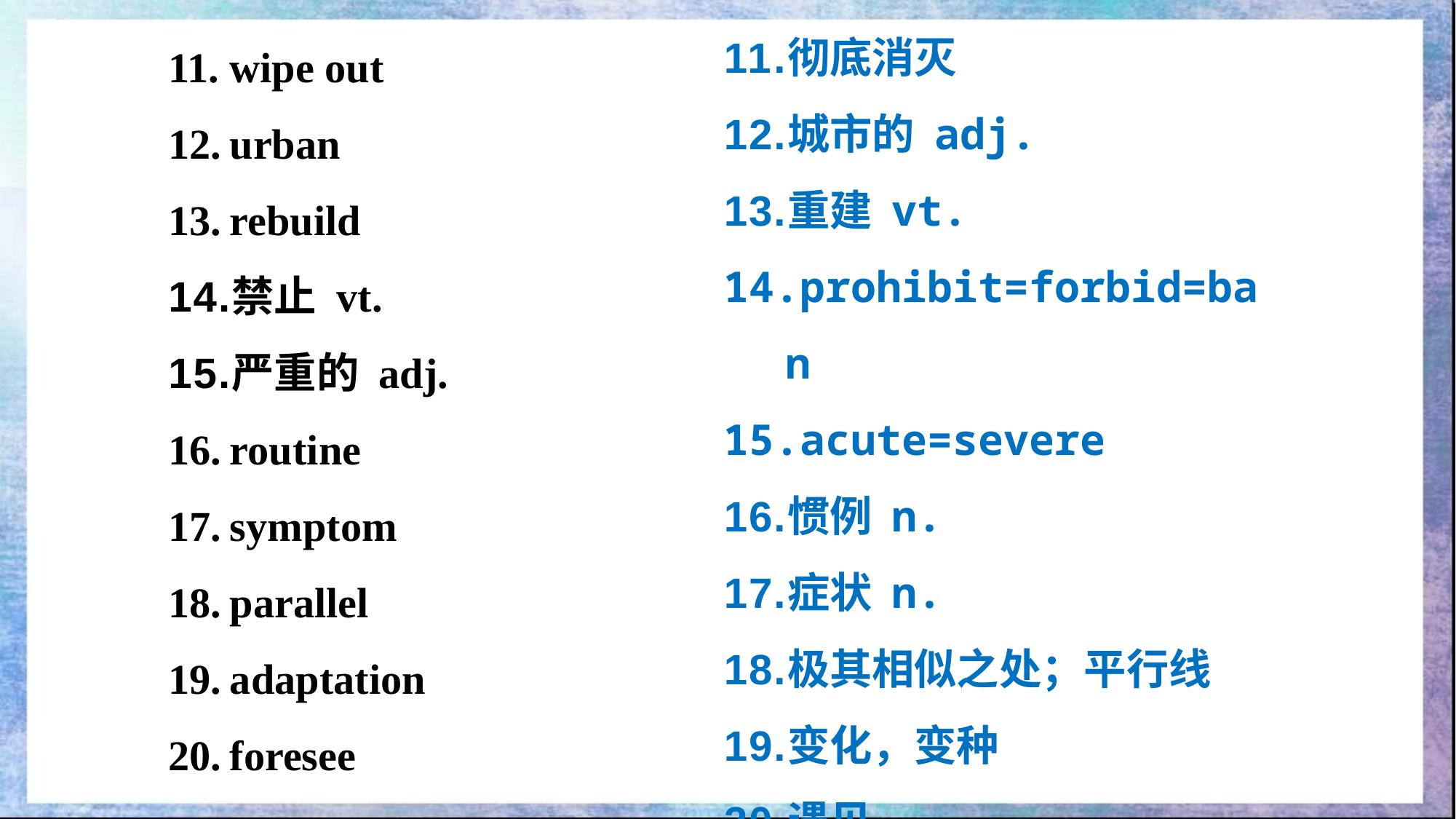

彻底消灭
城市的 adj.
重建 vt.
prohibit=forbid=ban
acute=severe
惯例 n.
症状 n.
极其相似之处；平行线
变化，变种
遇见
wipe out
urban
rebuild
禁止 vt.
严重的 adj.
routine
symptom
parallel
adaptation
foresee